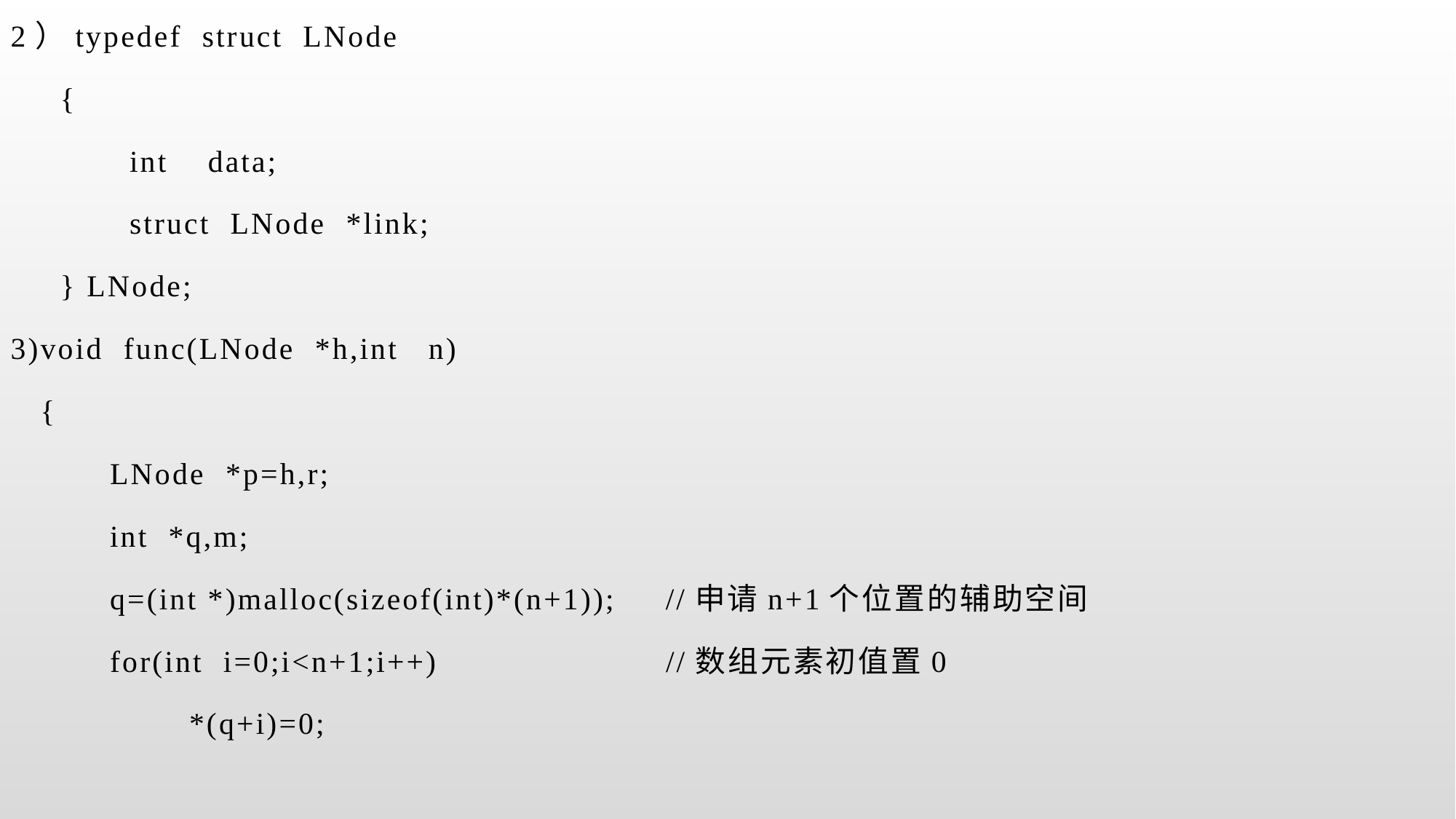

2）typedef  struct  LNode
     {
            int    data;
            struct  LNode  *link;
     } LNode;
3)void  func(LNode  *h,int   n)
   {
          LNode  *p=h,r;
          int  *q,m;
          q=(int *)malloc(sizeof(int)*(n+1));     //申请n+1个位置的辅助空间
          for(int  i=0;i<n+1;i++)                       //数组元素初值置0
                  *(q+i)=0;